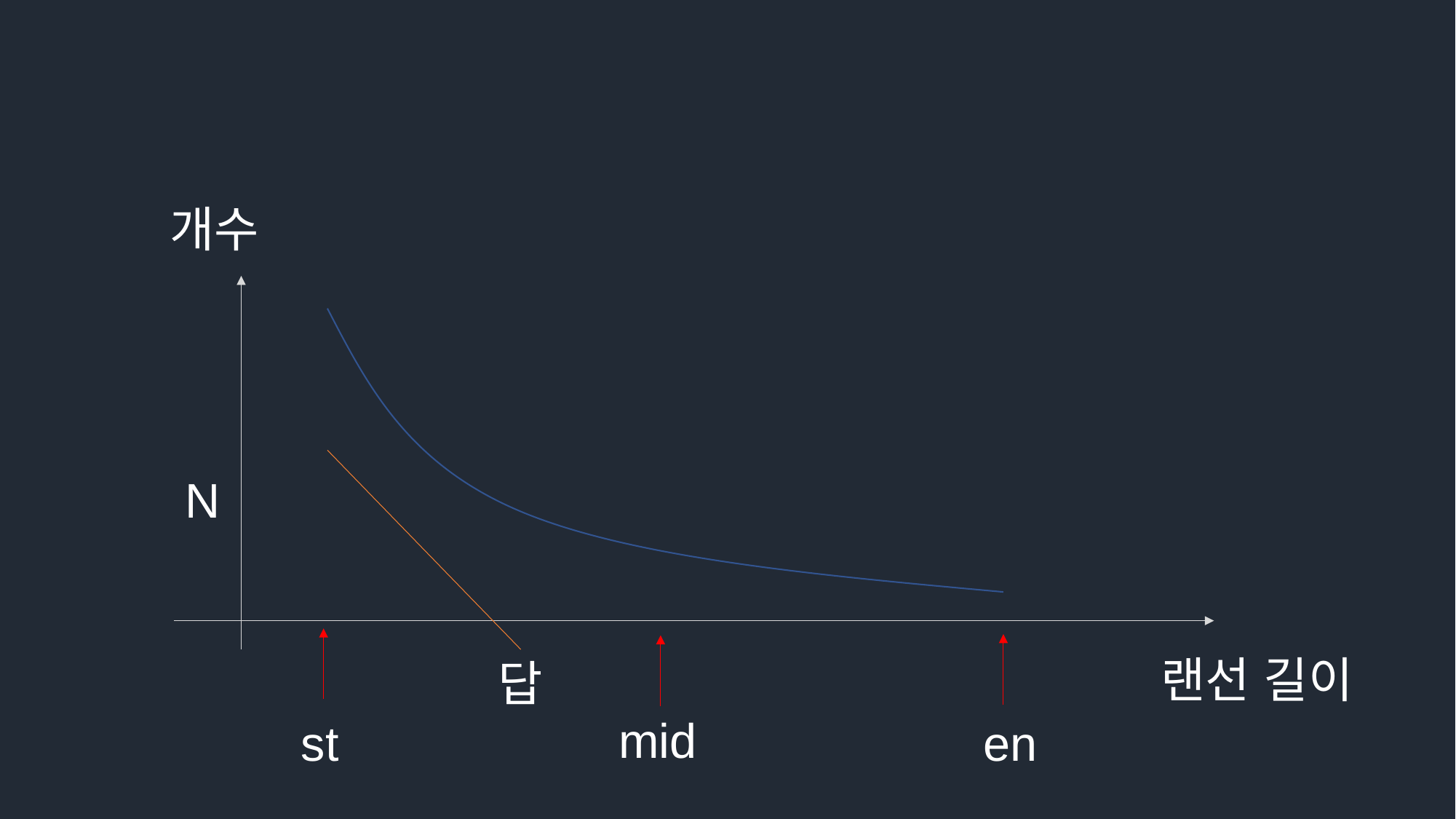

개수

N
랜선 길이
답
mid
st
en